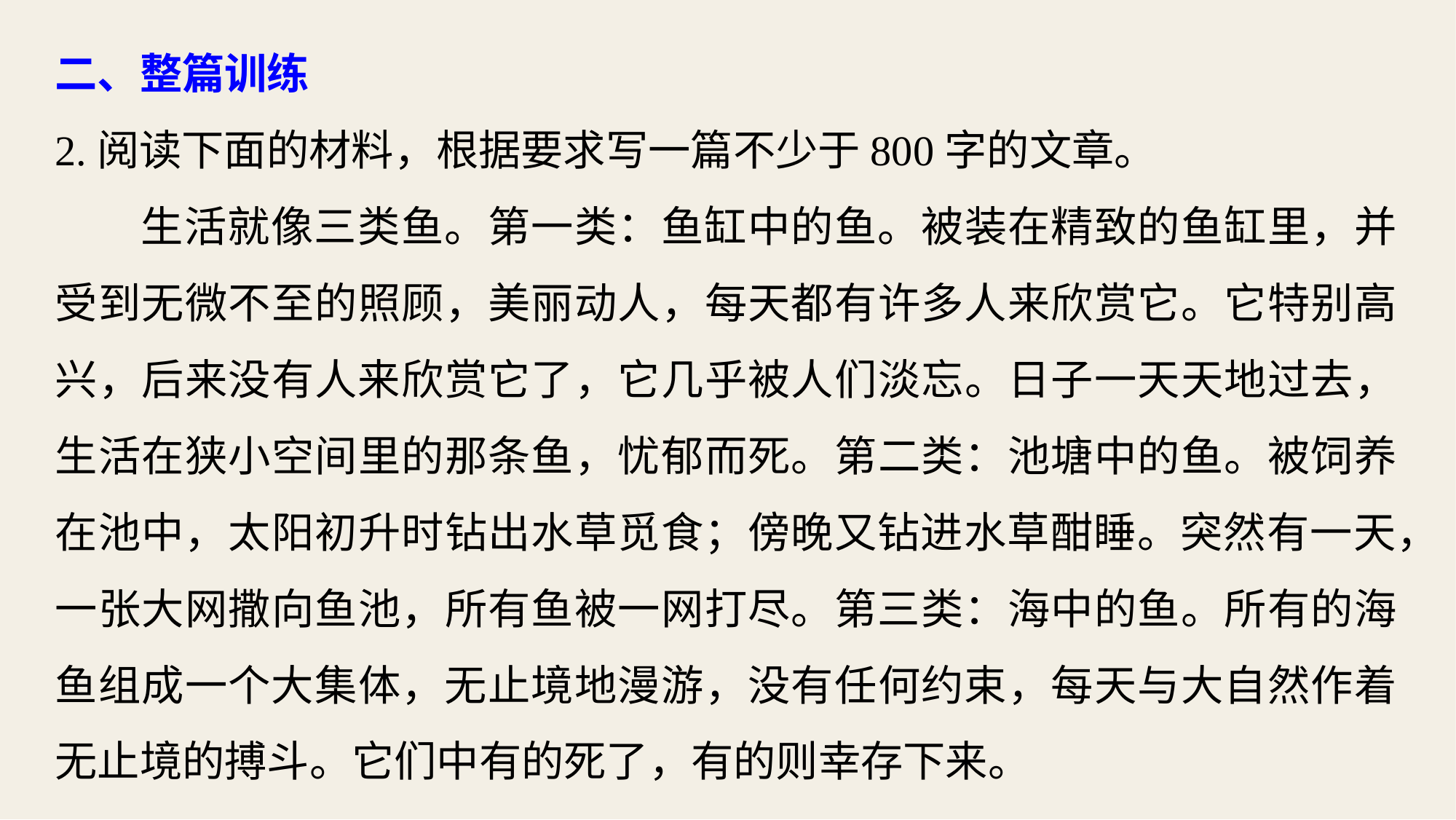

二、整篇训练
2.阅读下面的材料，根据要求写一篇不少于800字的文章。
生活就像三类鱼。第一类：鱼缸中的鱼。被装在精致的鱼缸里，并受到无微不至的照顾，美丽动人，每天都有许多人来欣赏它。它特别高兴，后来没有人来欣赏它了，它几乎被人们淡忘。日子一天天地过去，生活在狭小空间里的那条鱼，忧郁而死。第二类：池塘中的鱼。被饲养在池中，太阳初升时钻出水草觅食；傍晚又钻进水草酣睡。突然有一天，一张大网撒向鱼池，所有鱼被一网打尽。第三类：海中的鱼。所有的海鱼组成一个大集体，无止境地漫游，没有任何约束，每天与大自然作着无止境的搏斗。它们中有的死了，有的则幸存下来。